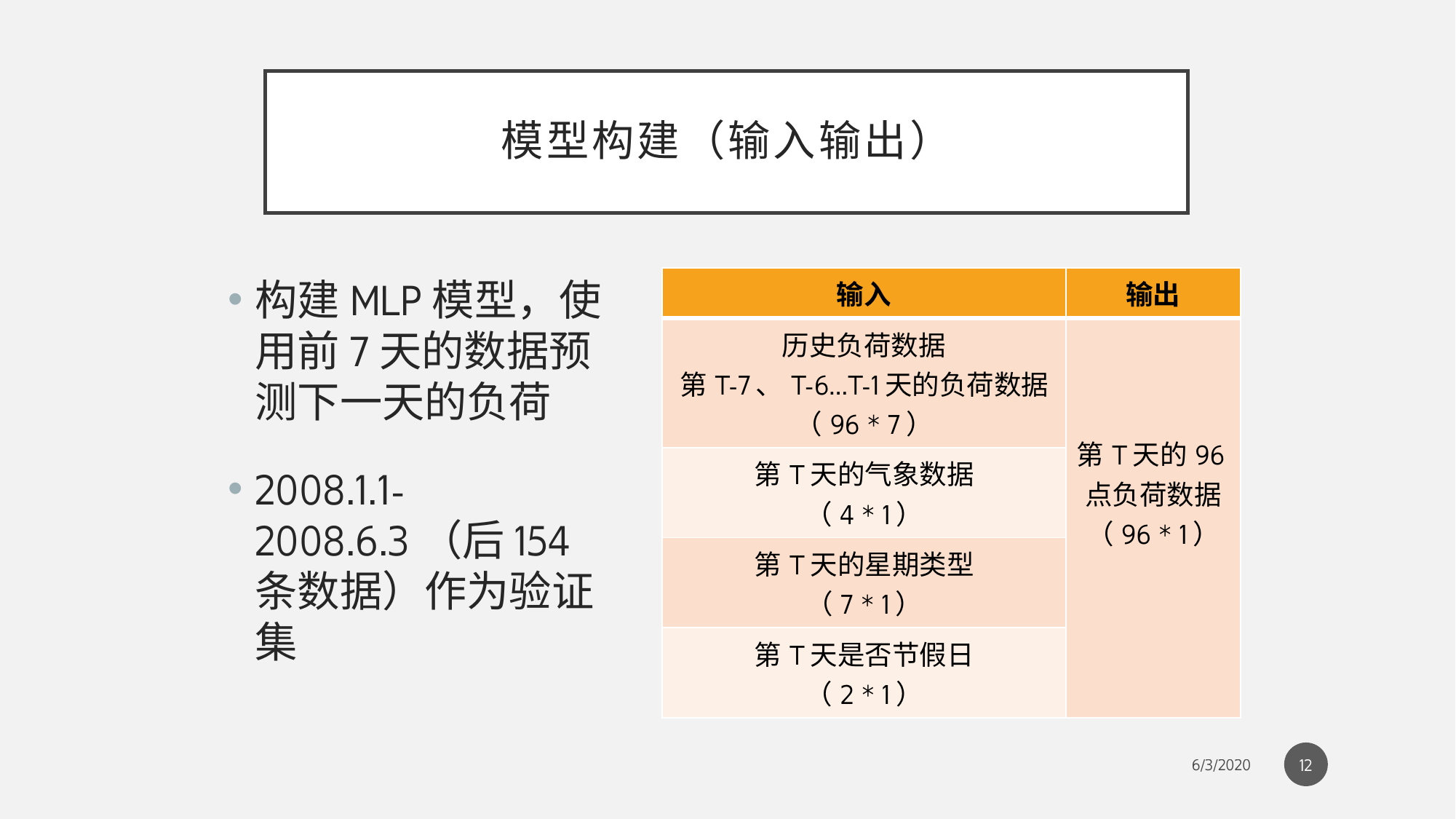

# 模型构建（输入输出）
构建MLP模型，使用前7天的数据预测下一天的负荷
2008.1.1-2008.6.3（后154条数据）作为验证集
| 输入 | 输出 |
| --- | --- |
| 历史负荷数据 第T-7、T-6…T-1天的负荷数据 （96 \* 7） | 第T天的96点负荷数据 （96 \* 1） |
| 第T天的气象数据 （4 \* 1） |  |
| 第T天的星期类型 （7 \* 1） |  |
| 第T天是否节假日 （2 \* 1） |  |
12
6/3/2020